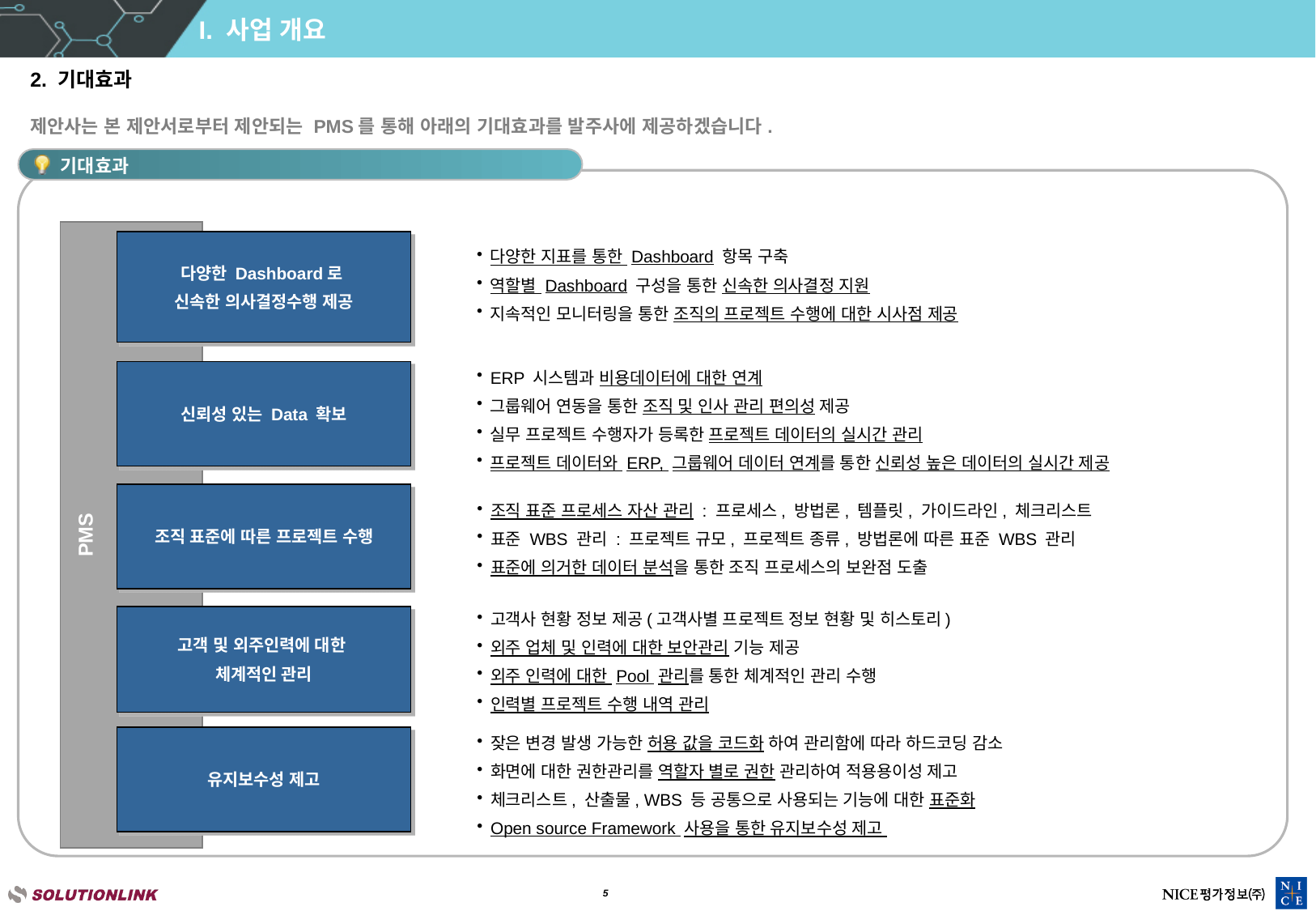

# I. 사업 개요
2. 기대효과
제안사는 본 제안서로부터 제안되는 PMS를 통해 아래의 기대효과를 발주사에 제공하겠습니다.
기대효과
다양한 지표를 통한 Dashboard 항목 구축
역할별 Dashboard 구성을 통한 신속한 의사결정 지원
지속적인 모니터링을 통한 조직의 프로젝트 수행에 대한 시사점 제공
다양한 Dashboard로
신속한 의사결정수행 제공
ERP 시스템과 비용데이터에 대한 연계
그룹웨어 연동을 통한 조직 및 인사 관리 편의성 제공
실무 프로젝트 수행자가 등록한 프로젝트 데이터의 실시간 관리
프로젝트 데이터와 ERP, 그룹웨어 데이터 연계를 통한 신뢰성 높은 데이터의 실시간 제공
신뢰성 있는 Data 확보
PMS
조직 표준 프로세스 자산 관리 : 프로세스, 방법론, 템플릿, 가이드라인, 체크리스트
표준 WBS 관리 : 프로젝트 규모, 프로젝트 종류, 방법론에 따른 표준 WBS 관리
표준에 의거한 데이터 분석을 통한 조직 프로세스의 보완점 도출
조직 표준에 따른 프로젝트 수행
고객사 현황 정보 제공(고객사별 프로젝트 정보 현황 및 히스토리)
외주 업체 및 인력에 대한 보안관리 기능 제공
외주 인력에 대한 Pool 관리를 통한 체계적인 관리 수행
인력별 프로젝트 수행 내역 관리
고객 및 외주인력에 대한
체계적인 관리
잦은 변경 발생 가능한 허용 값을 코드화 하여 관리함에 따라 하드코딩 감소
화면에 대한 권한관리를 역할자 별로 권한 관리하여 적용용이성 제고
체크리스트, 산출물, WBS 등 공통으로 사용되는 기능에 대한 표준화
Open source Framework 사용을 통한 유지보수성 제고
유지보수성 제고